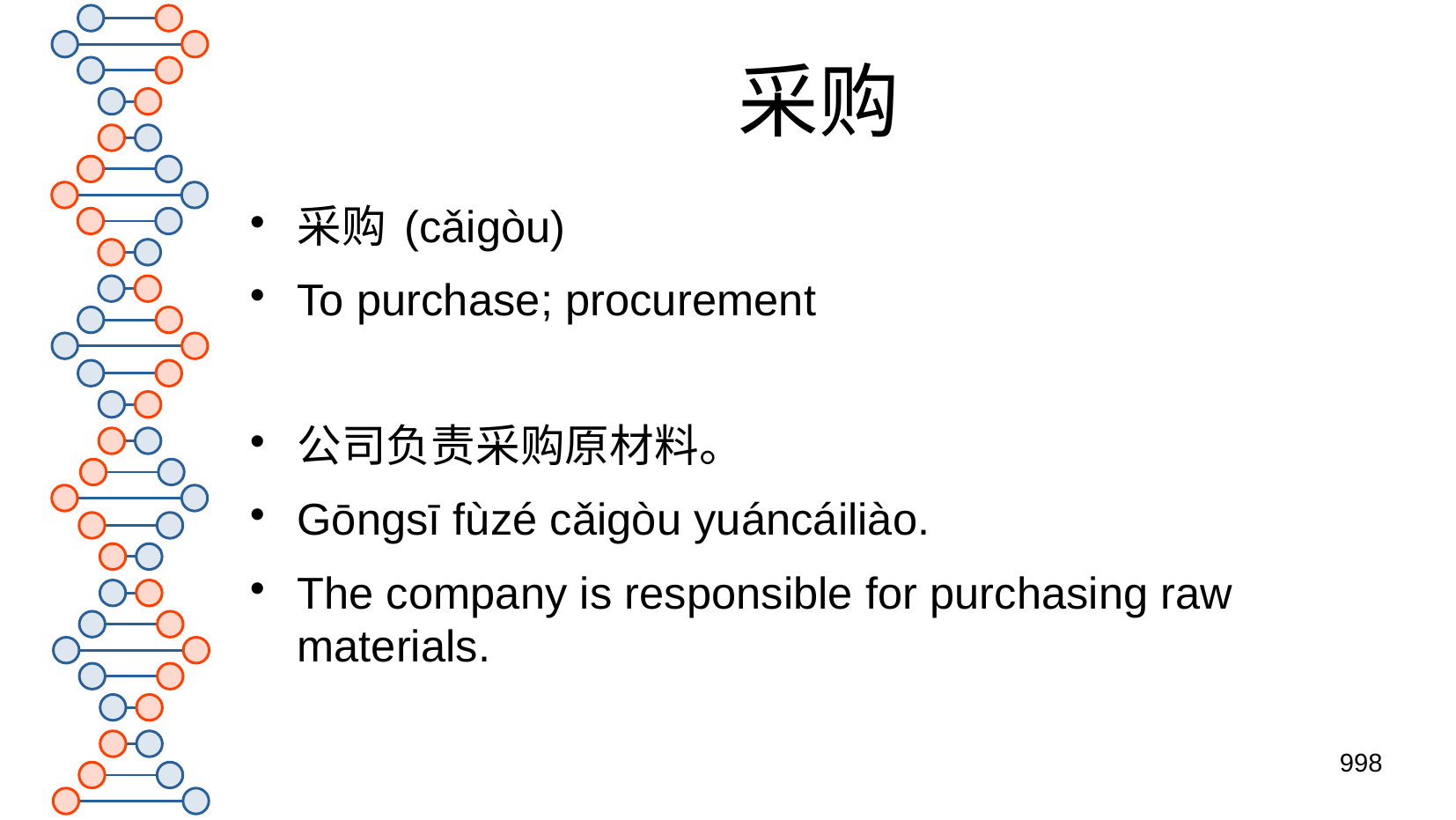

# 采购
采购 (cǎigòu)
To purchase; procurement

公司负责采购原材料。
Gōngsī fùzé cǎigòu yuáncáiliào.
The company is responsible for purchasing raw materials.

998